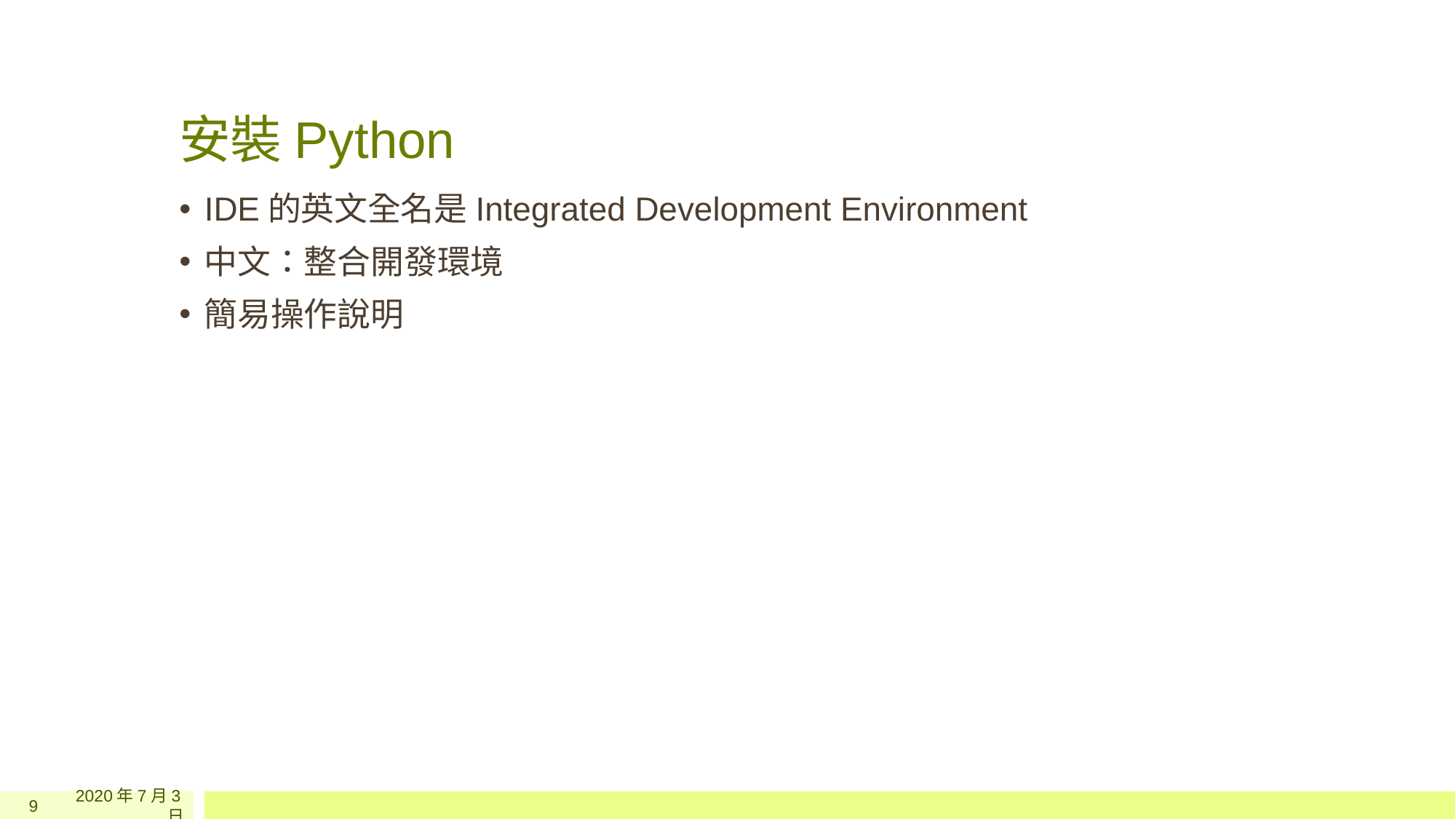

# 安裝Python
IDE的英文全名是Integrated Development Environment
中文：整合開發環境
簡易操作說明
9
2020年7月3日